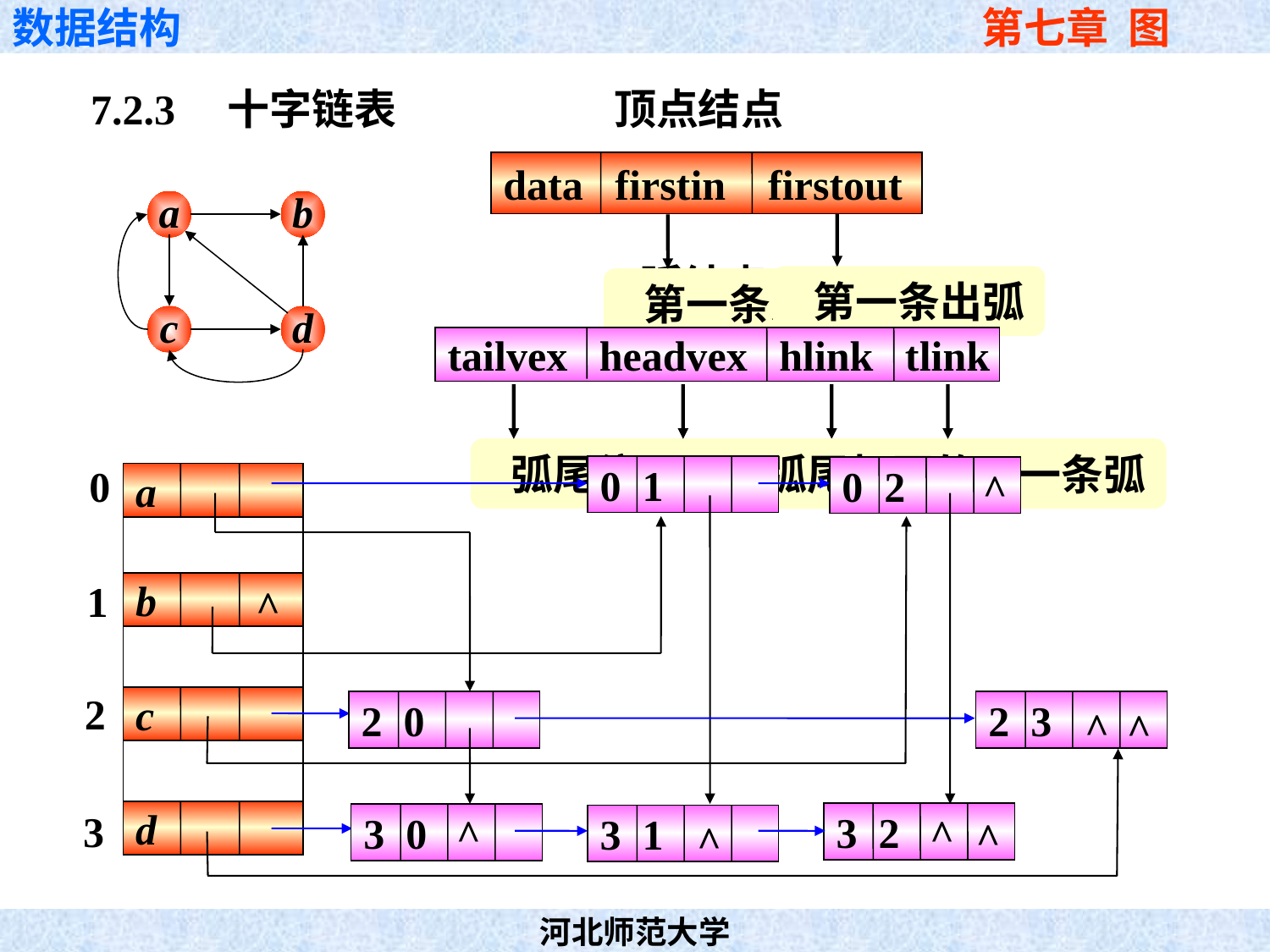

7.2.3    十字链表
顶点结点
data   firstin    firstout

a
b
c
d

 第一条出弧

 第一条入弧
弧结点
tailvex   headvex   hlink   tlink

 弧尾位置

 弧头位置

 弧头相同的下一条弧

 弧尾相同的下一条弧
0
a

1
b

2
c

3
d

0  1

^
0  2

^
2  0

2  3

^
^

^
3  0

^
3  2

3  1

^
^